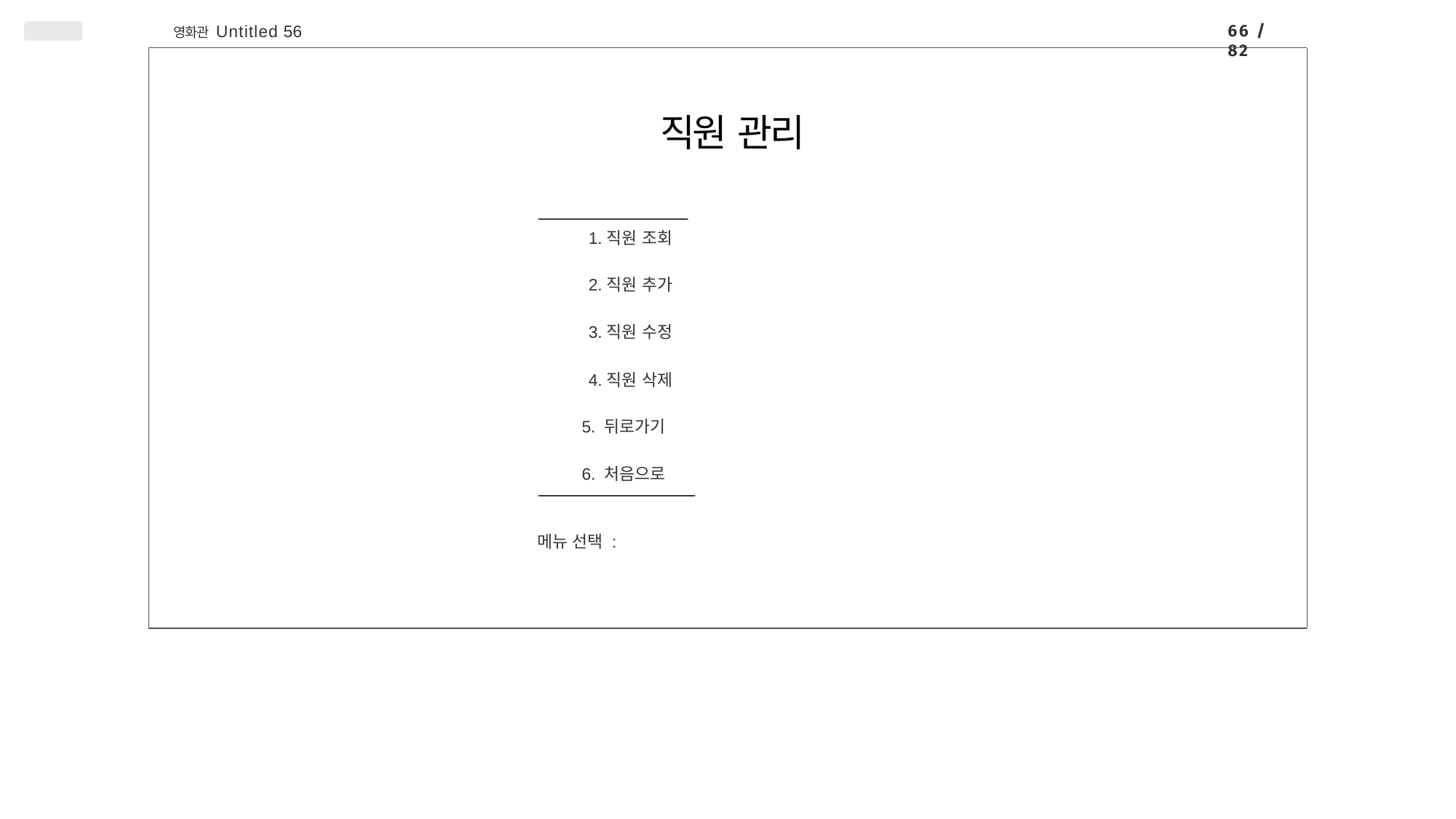

66 / 82
영화관 Untitled 56

# 직원 관리
-----------------------------------------------------------------
직원 조회

직원 추가

직원 수정

직원 삭제

          5. 뒤로가기

          6. 처음으로
--------------------------------------------------------------------

메뉴 선택 :